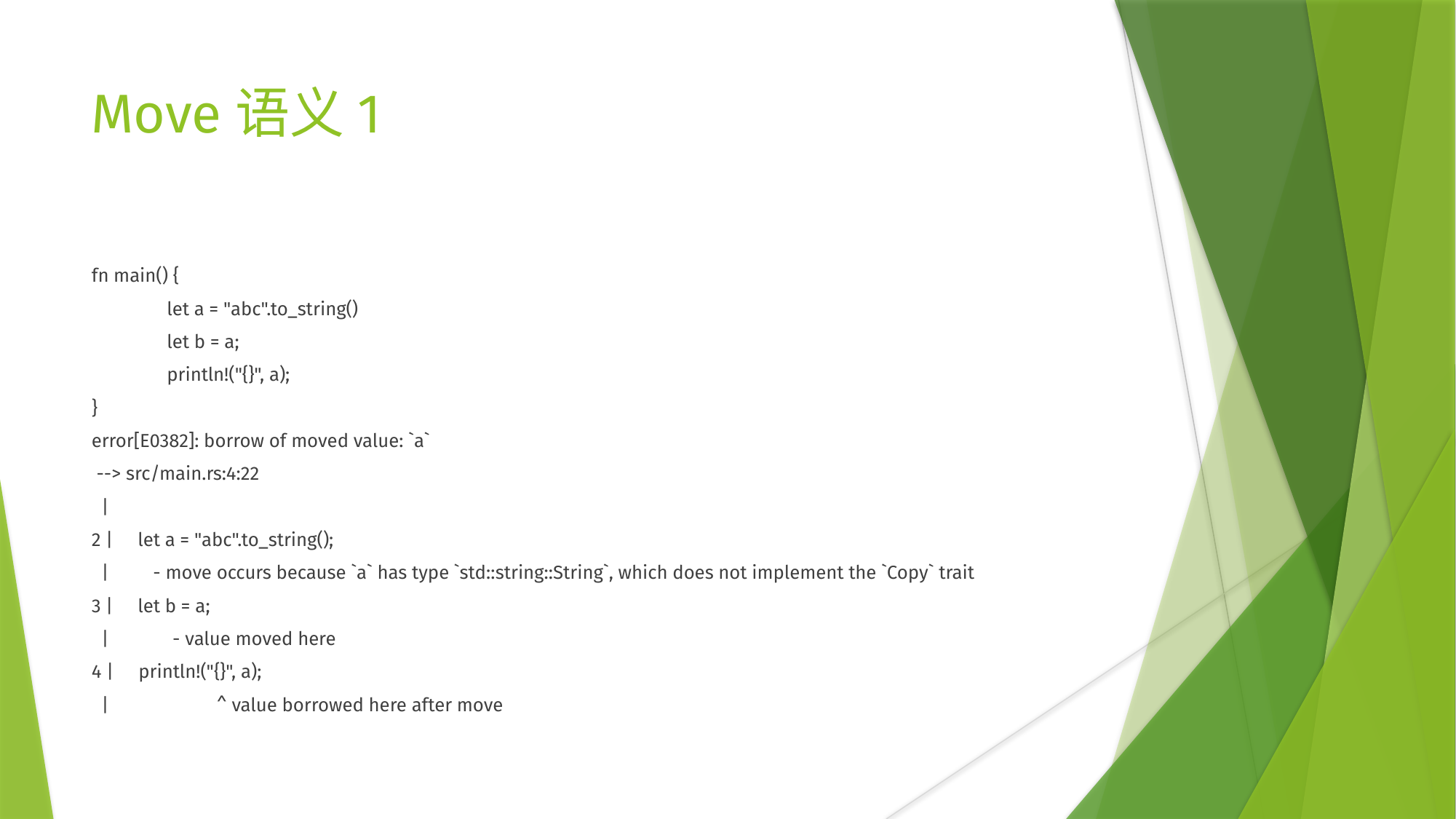

Move语义1
fn main() {
	let a = "abc".to_string()
	let b = a;
	println!("{}", a);
}
error[E0382]: borrow of moved value: `a`
 --> src/main.rs:4:22
  |
2 |     let a = "abc".to_string();
  |         - move occurs because `a` has type `std::string::String`, which does not implement the `Copy` trait
3 |     let b = a;
  |             - value moved here
4 |     println!("{}", a);
  |                      ^ value borrowed here after move